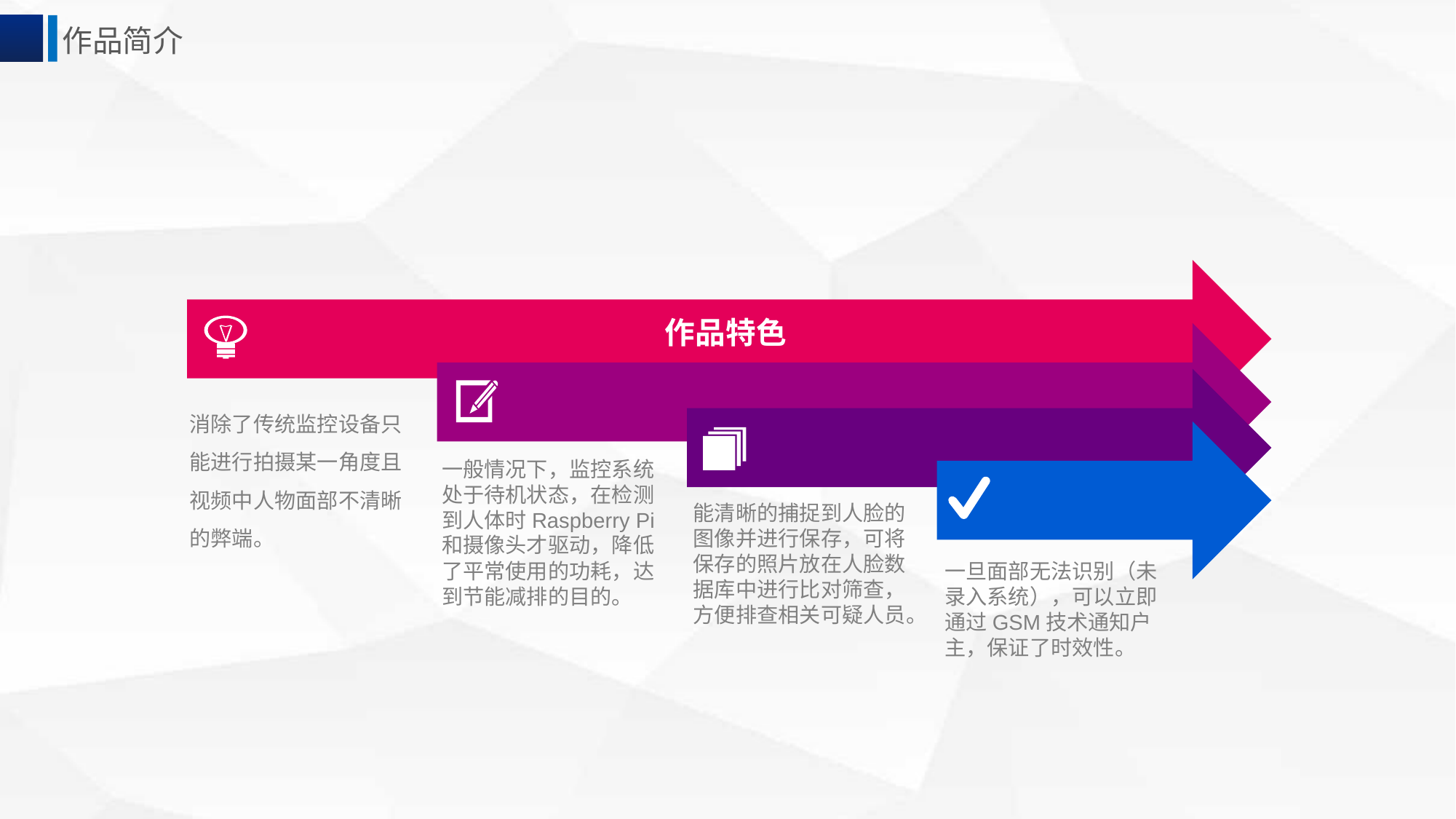

作品简介

作品特色

消除了传统监控设备只能进行拍摄某一角度且视频中人物面部不清晰的弊端。

一般情况下，监控系统处于待机状态，在检测到人体时Raspberry Pi和摄像头才驱动，降低了平常使用的功耗，达到节能减排的目的。

能清晰的捕捉到人脸的图像并进行保存，可将保存的照片放在人脸数据库中进行比对筛查，方便排查相关可疑人员。
一旦面部无法识别（未录入系统），可以立即通过GSM技术通知户主，保证了时效性。